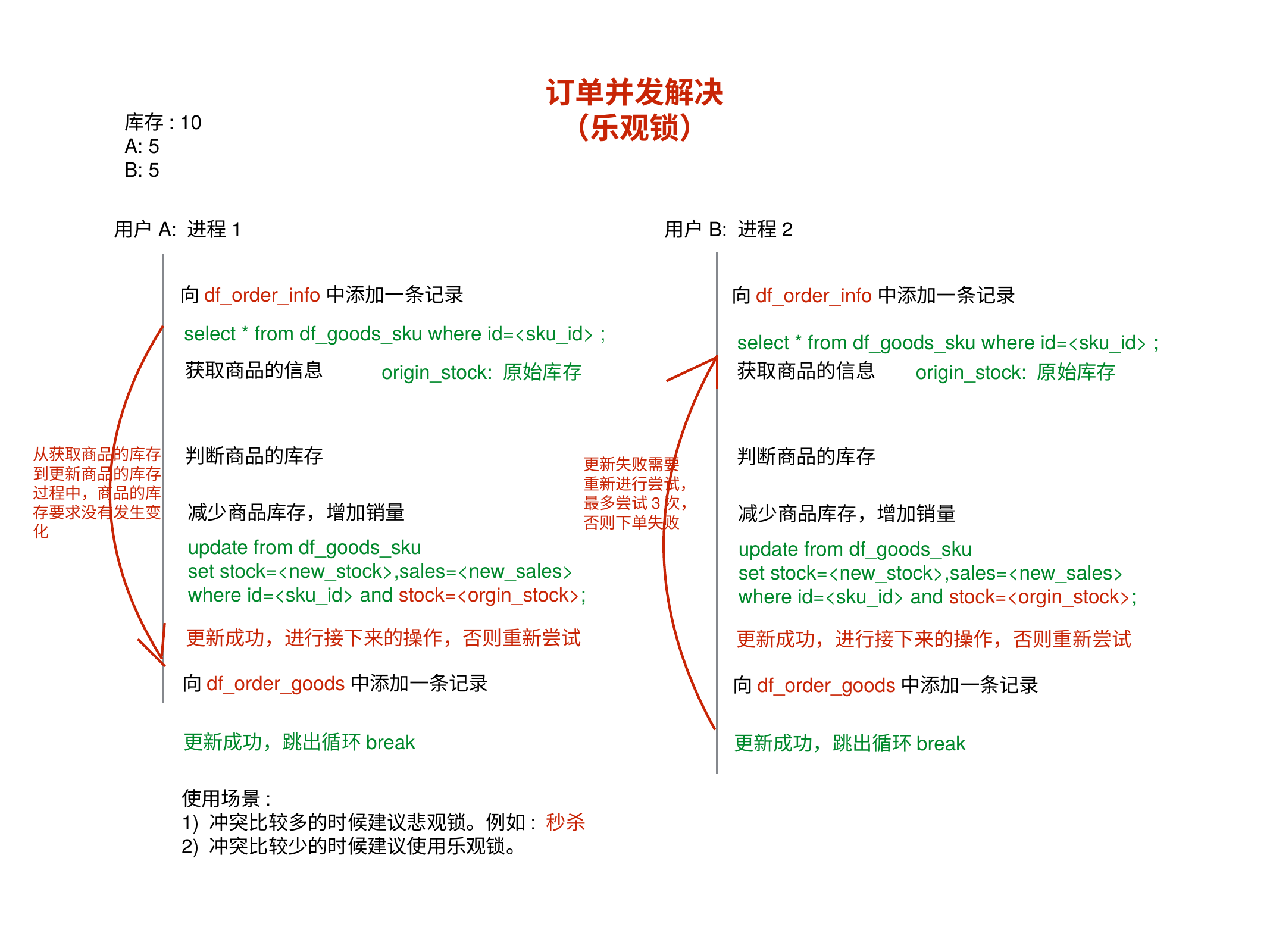

订单并发解决
（乐观锁）
库存: 10
A: 5
B: 5
用户A: 进程1
用户B: 进程2

向df_order_info中添加一条记录
向df_order_info中添加一条记录
select * from df_goods_sku where id=<sku_id> ;
select * from df_goods_sku where id=<sku_id> ;

获取商品的信息
获取商品的信息
origin_stock: 原始库存
origin_stock: 原始库存

从获取商品的库存
到更新商品的库存
过程中，商品的库
存要求没有发生变
化
判断商品的库存
判断商品的库存
更新失败需要
重新进行尝试，
最多尝试3次，
否则下单失败
减少商品库存，增加销量
减少商品库存，增加销量
update from df_goods_sku
set stock=<new_stock>,sales=<new_sales>
where id=<sku_id> and stock=<orgin_stock>;
update from df_goods_sku
set stock=<new_stock>,sales=<new_sales>
where id=<sku_id> and stock=<orgin_stock>;
更新成功，进行接下来的操作，否则重新尝试
更新成功，进行接下来的操作，否则重新尝试

向df_order_goods中添加一条记录
向df_order_goods中添加一条记录
更新成功，跳出循环break
更新成功，跳出循环break
使用场景:
冲突比较多的时候建议悲观锁。例如: 秒杀
冲突比较少的时候建议使用乐观锁。